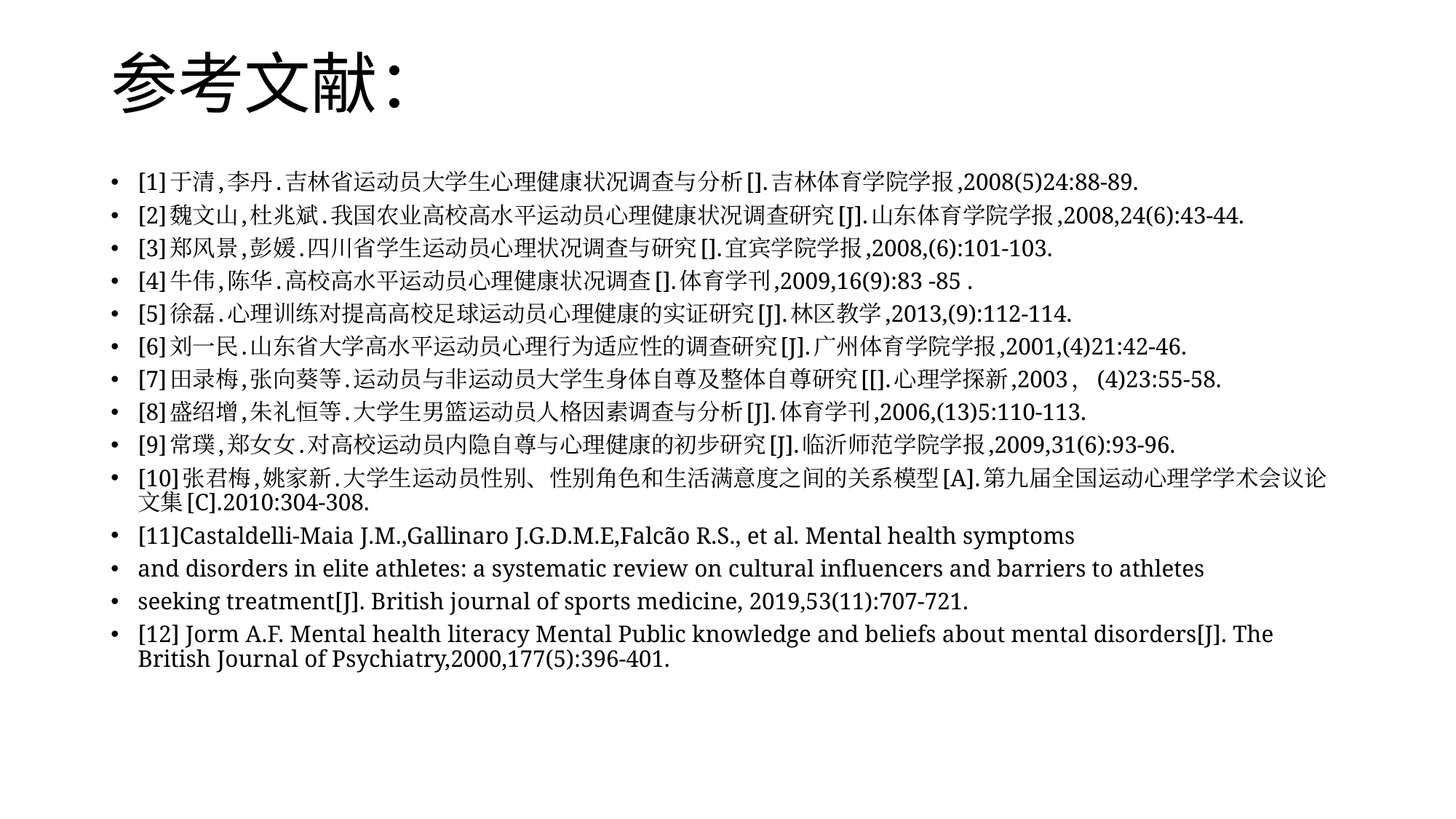

# 参考文献：
[1]于清,李丹.吉林省运动员大学生心理健康状况调查与分析[].吉林体育学院学报,2008(5)24:88-89.
[2]魏文山,杜兆斌.我国农业高校高水平运动员心理健康状况调查研究[J].山东体育学院学报,2008,24(6):43-44.
[3]郑风景,彭媛.四川省学生运动员心理状况调查与研究[].宜宾学院学报,2008,(6):101-103.
[4]牛伟,陈华.高校高水平运动员心理健康状况调查[].体育学刊,2009,16(9):83 -85 .
[5]徐磊.心理训练对提高高校足球运动员心理健康的实证研究[J].林区教学,2013,(9):112-114.
[6]刘一民.山东省大学高水平运动员心理行为适应性的调查研究[J].广州体育学院学报,2001,(4)21:42-46.
[7]田录梅,张向葵等.运动员与非运动员大学生身体自尊及整体自尊研究[[].心理学探新,2003，(4)23:55-58.
[8]盛绍增,朱礼恒等.大学生男篮运动员人格因素调查与分析[J].体育学刊,2006,(13)5:110-113.
[9]常璞,郑女女.对高校运动员内隐自尊与心理健康的初步研究[J].临沂师范学院学报,2009,31(6):93-96.
[10]张君梅,姚家新.大学生运动员性别、性别角色和生活满意度之间的关系模型[A].第九届全国运动心理学学术会议论文集[C].2010:304-308.
[11]Castaldelli-Maia J.M.,Gallinaro J.G.D.M.E,Falcão R.S., et al. Mental health symptoms
and disorders in elite athletes: a systematic review on cultural influencers and barriers to athletes
seeking treatment[J]. British journal of sports medicine, 2019,53(11):707-721.
[12] Jorm A.F. Mental health literacy Mental Public knowledge and beliefs about mental disorders[J]. The British Journal of Psychiatry,2000,177(5):396-401.